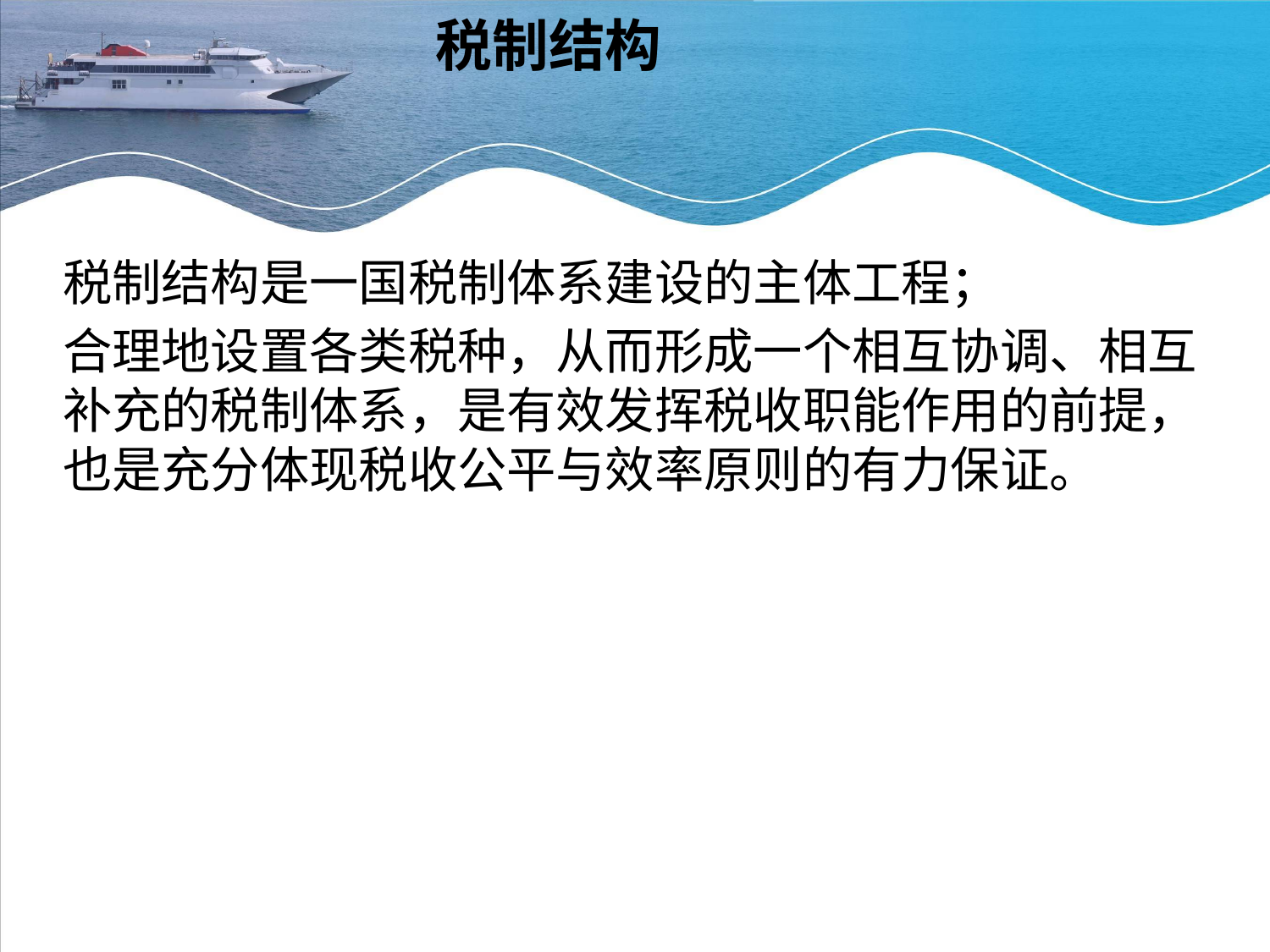

# 税制结构
税制结构是一国税制体系建设的主体工程；
合理地设置各类税种，从而形成一个相互协调、相互补充的税制体系，是有效发挥税收职能作用的前提，也是充分体现税收公平与效率原则的有力保证。